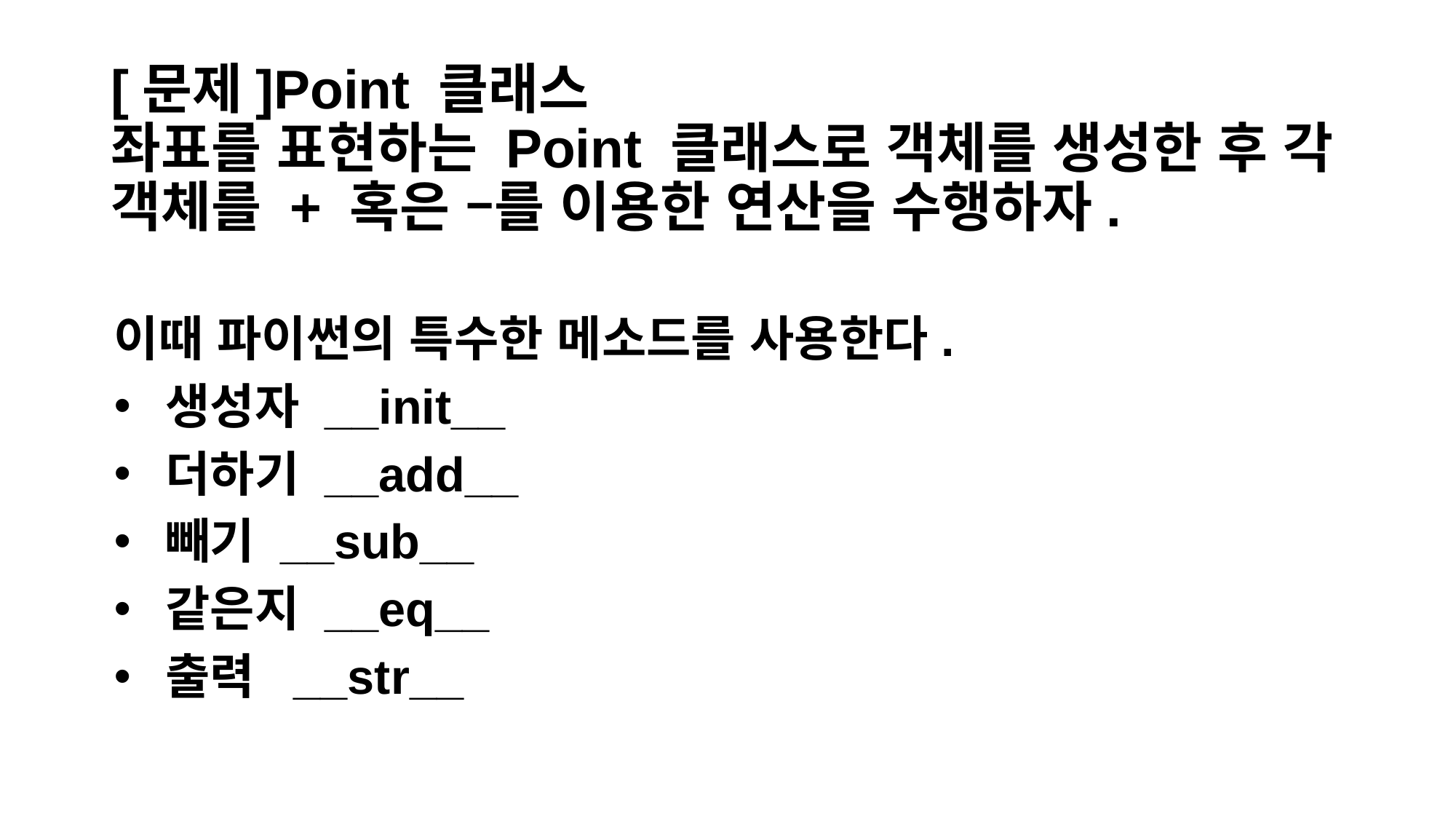

# [문제]Point 클래스 좌표를 표현하는 Point 클래스로 객체를 생성한 후 각 객체를 + 혹은 –를 이용한 연산을 수행하자.
이때 파이썬의 특수한 메소드를 사용한다.
생성자 __init__
더하기 __add__
빼기 __sub__
같은지 __eq__
출력  __str__